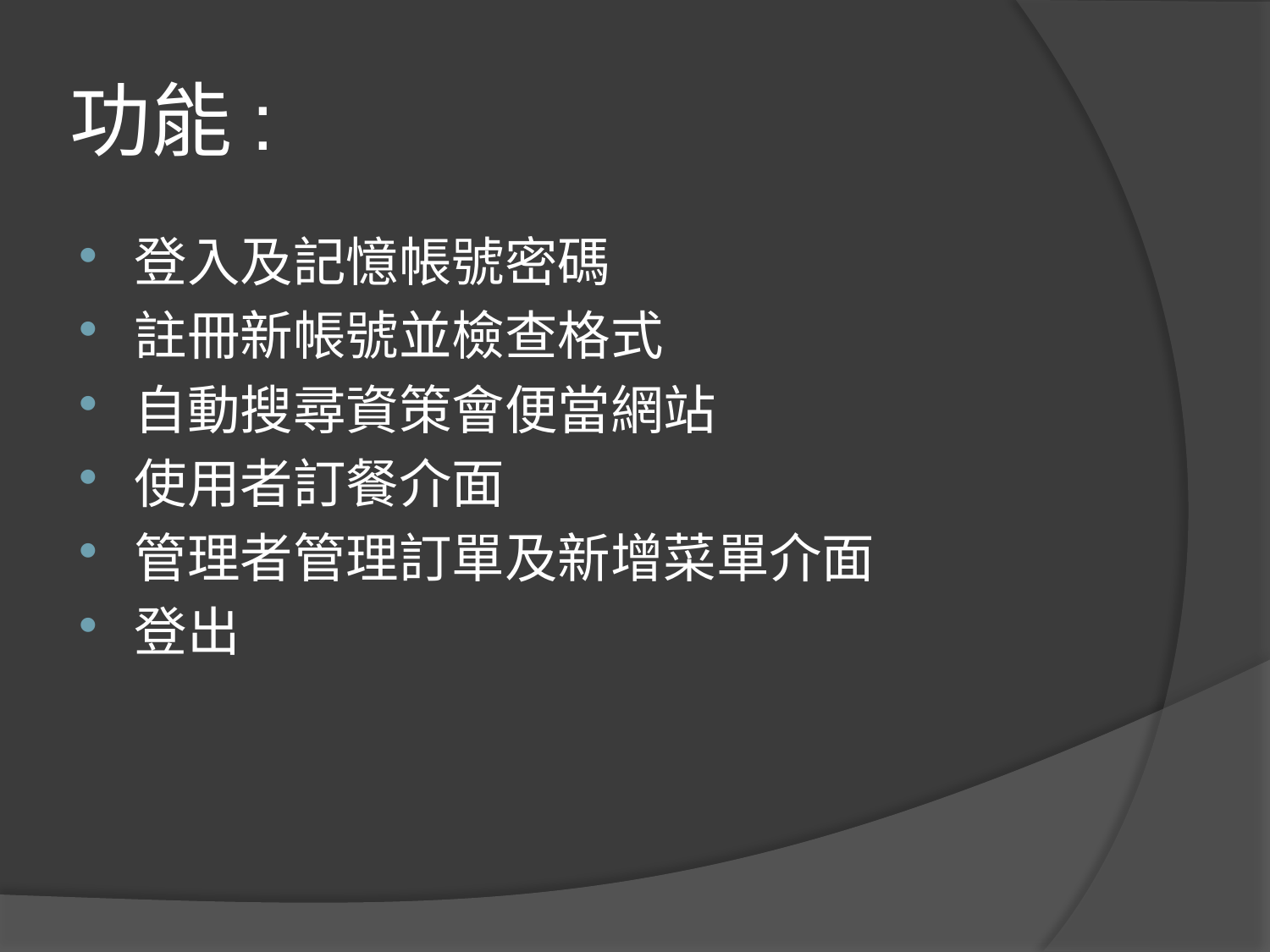

# 功能:
登入及記憶帳號密碼
註冊新帳號並檢查格式
自動搜尋資策會便當網站
使用者訂餐介面
管理者管理訂單及新增菜單介面
登出